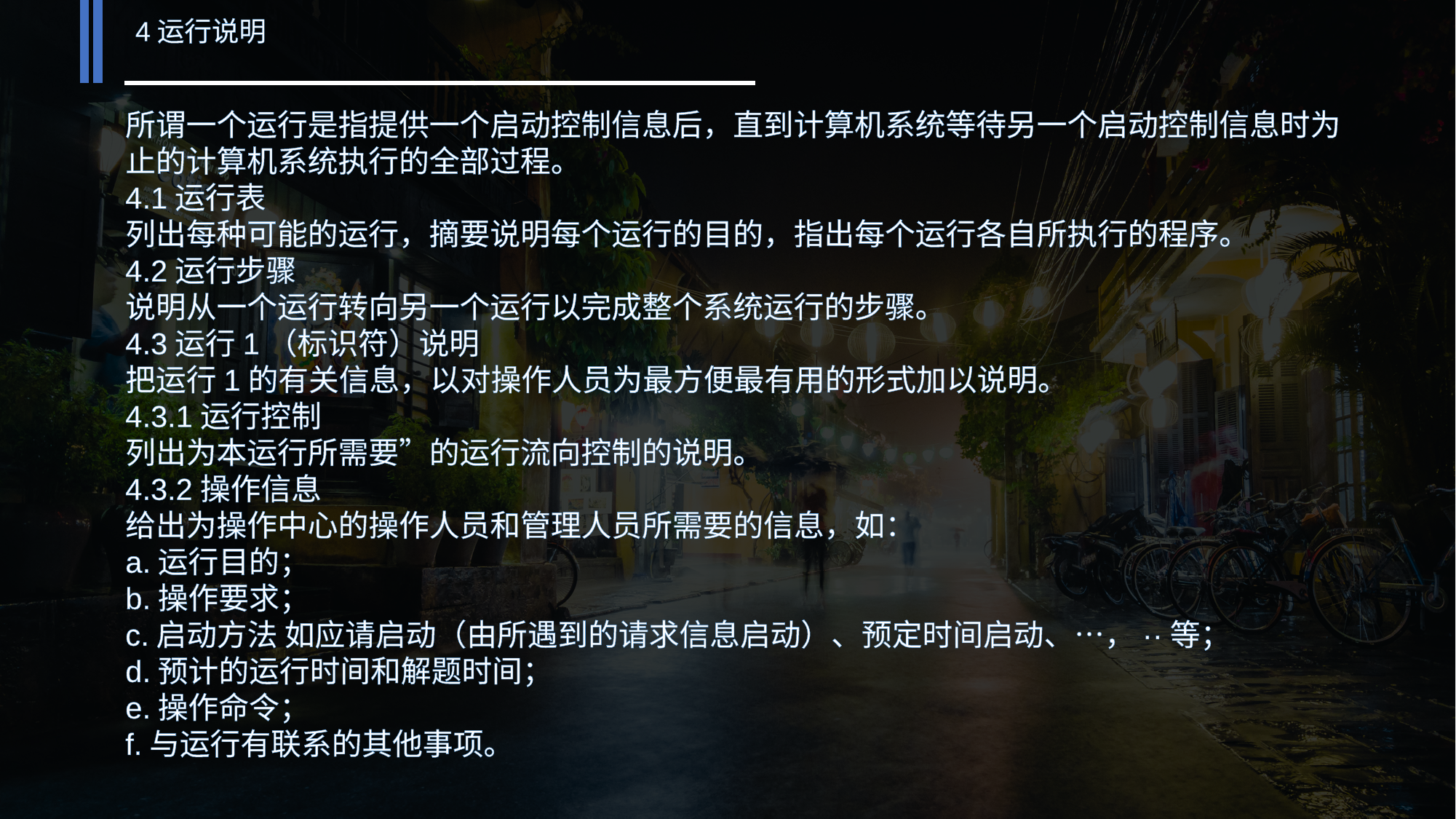

4运行说明
所谓一个运行是指提供一个启动控制信息后，直到计算机系统等待另一个启动控制信息时为止的计算机系统执行的全部过程。
4.1运行表
列出每种可能的运行，摘要说明每个运行的目的，指出每个运行各自所执行的程序。
4.2运行步骤
说明从一个运行转向另一个运行以完成整个系统运行的步骤。
4.3运行1（标识符）说明
把运行1的有关信息，以对操作人员为最方便最有用的形式加以说明。
4.3.1运行控制
列出为本运行所需要”的运行流向控制的说明。
4.3.2操作信息
给出为操作中心的操作人员和管理人员所需要的信息，如：
a.运行目的；
b.操作要求；
c.启动方法 如应请启动（由所遇到的请求信息启动）、预定时间启动、…，··等；
d.预计的运行时间和解题时间；
e.操作命令；
f.与运行有联系的其他事项。